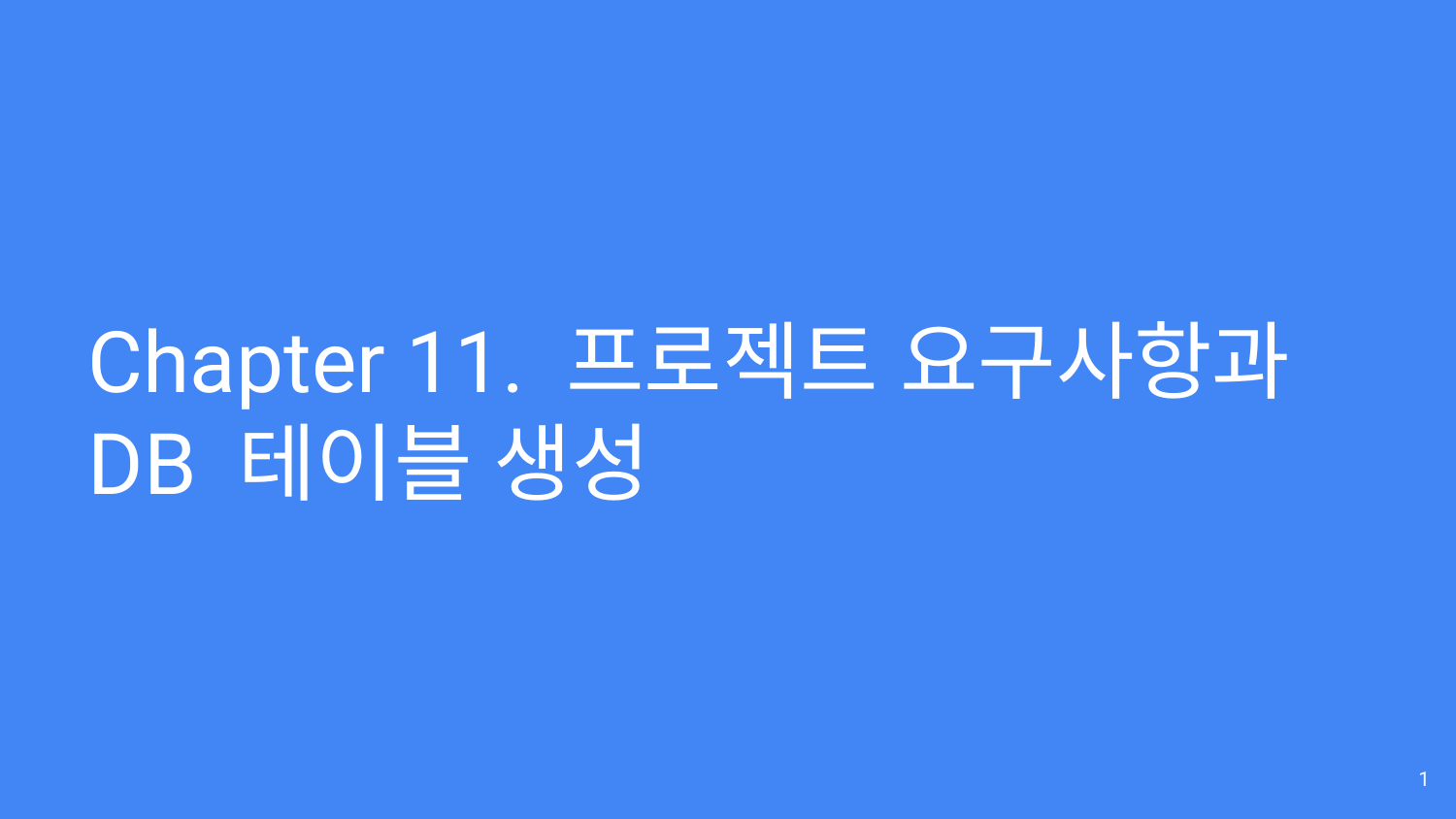

# Chapter 11. 프로젝트 요구사항과 DB 테이블 생성
1